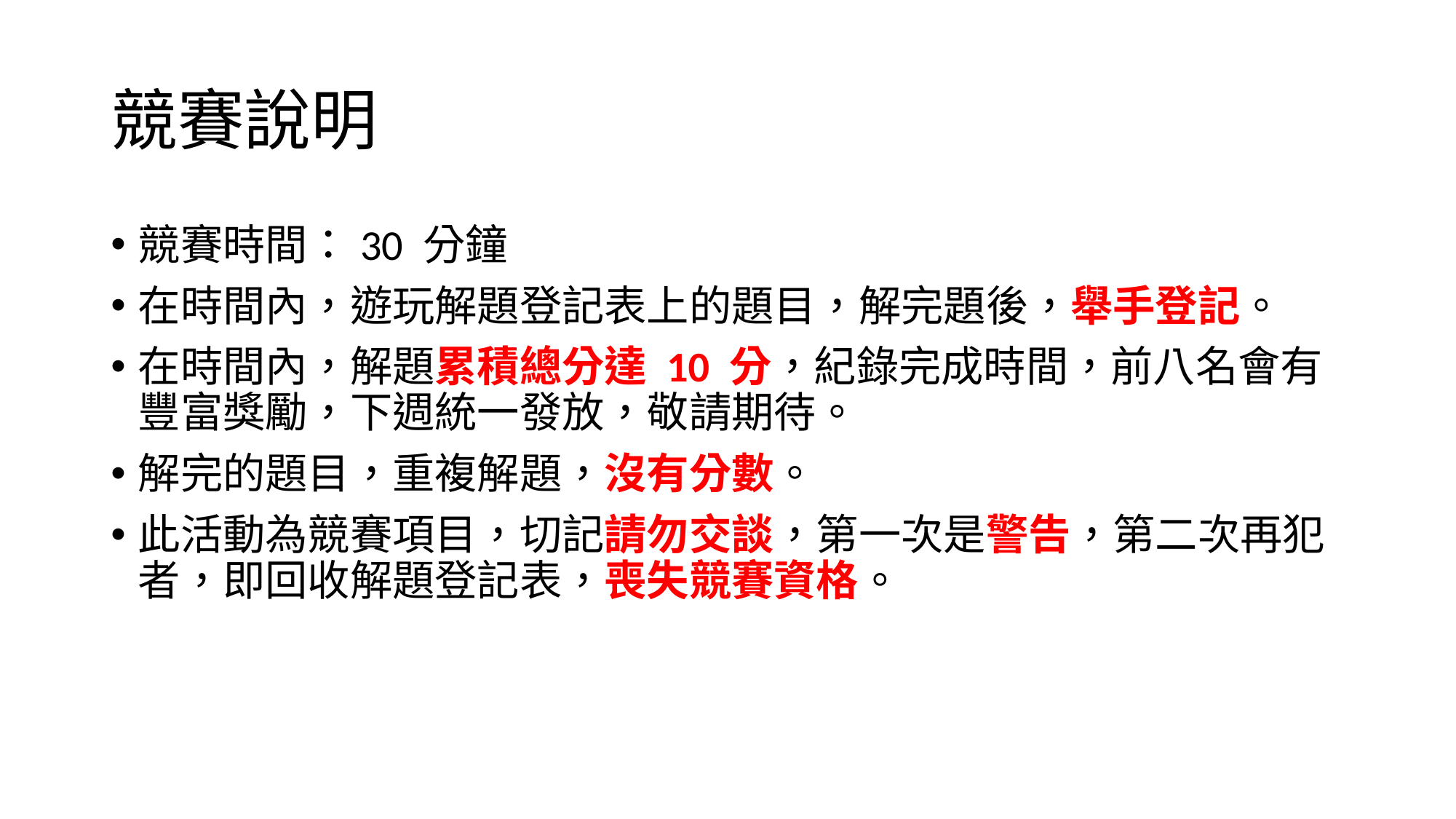

# 競賽說明
競賽時間：30 分鐘
在時間內，遊玩解題登記表上的題目，解完題後，舉手登記。
在時間內，解題累積總分達 10 分，紀錄完成時間，前八名會有豐富獎勵，下週統一發放，敬請期待。
解完的題目，重複解題，沒有分數。
此活動為競賽項目，切記請勿交談，第一次是警告，第二次再犯者，即回收解題登記表，喪失競賽資格。